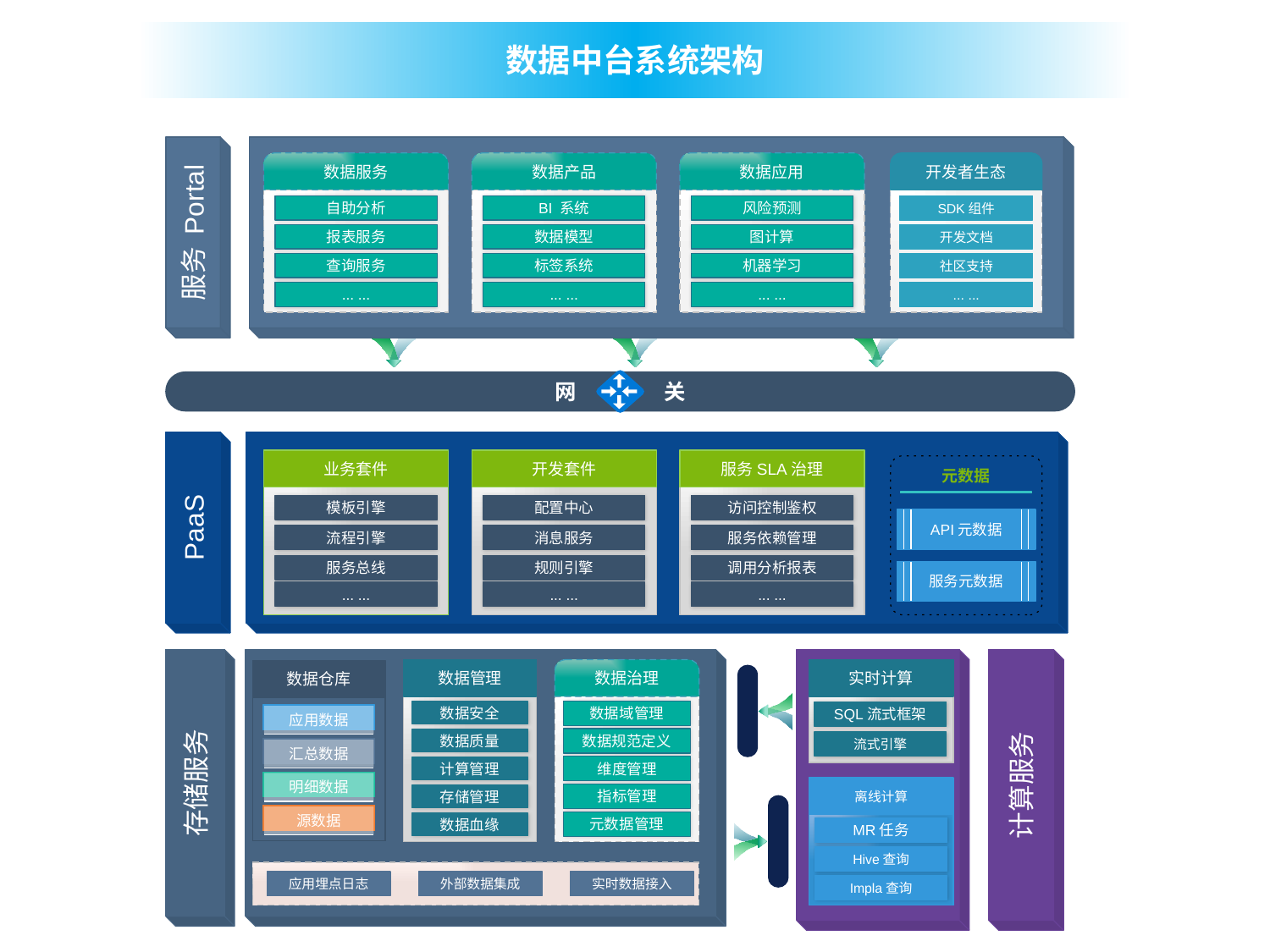

数据中台系统架构

服务 Portal

数据服务

自助分析
报表服务
查询服务
... ...
数据产品

BI 系统
数据模型
标签系统
... ...
数据应用

风险预测
图计算
机器学习
... ...
开发者生态

SDK组件
开发文档
社区支持
... ...

网                  关

业务套件

模板引擎
流程引擎
服务总线
... ...
开发套件

配置中心
消息服务
规则引擎
... ...
服务SLA治理

访问控制鉴权
服务依赖管理
调用分析报表
... ...

元数据

API元数据

服务元数据

PaaS

存储服务

计算服务

实时计算

SQL流式框架
流式引擎
离线计算

MR任务
Hive查询
Impla查询
数据管理

数据安全
数据质量
计算管理
存储管理
数据血缘
数据治理

数据域管理
数据规范定义
维度管理
指标管理
元数据管理
数据仓库

应用数据

汇总数据

明细数据

源数据

应用埋点日志
外部数据集成
实时数据接入